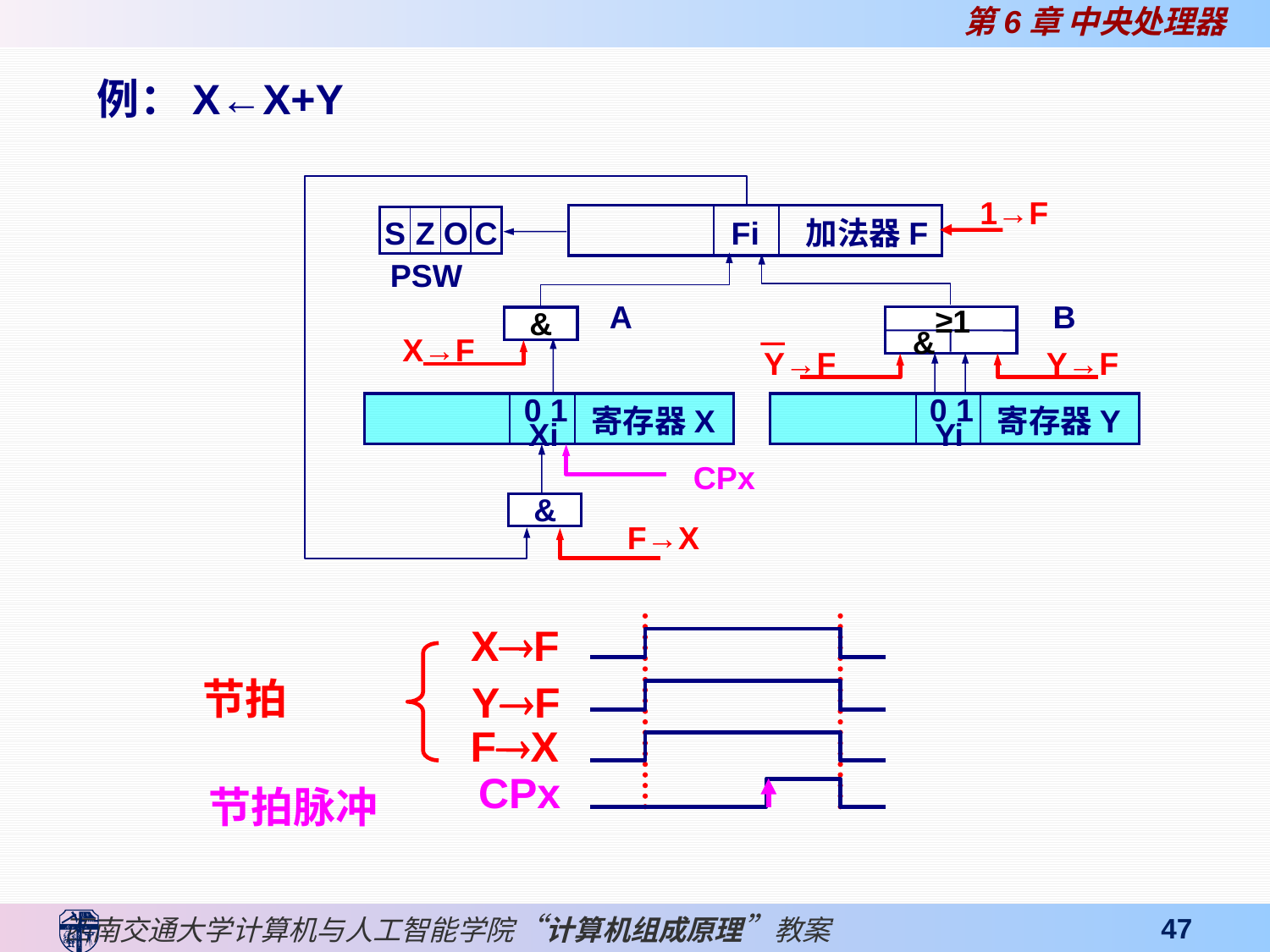

例：X←X+Y

1→F

Fi
加法器F
S

Z
O
C
PSW

A
B
&

≥1

&

X→F

Y→F

Y→F

0 1

寄存器X
Xi
0 1

寄存器Y
Yi

CPx
&

F→X

X→F

节拍
Y→F

F→X

节拍脉冲
CPx